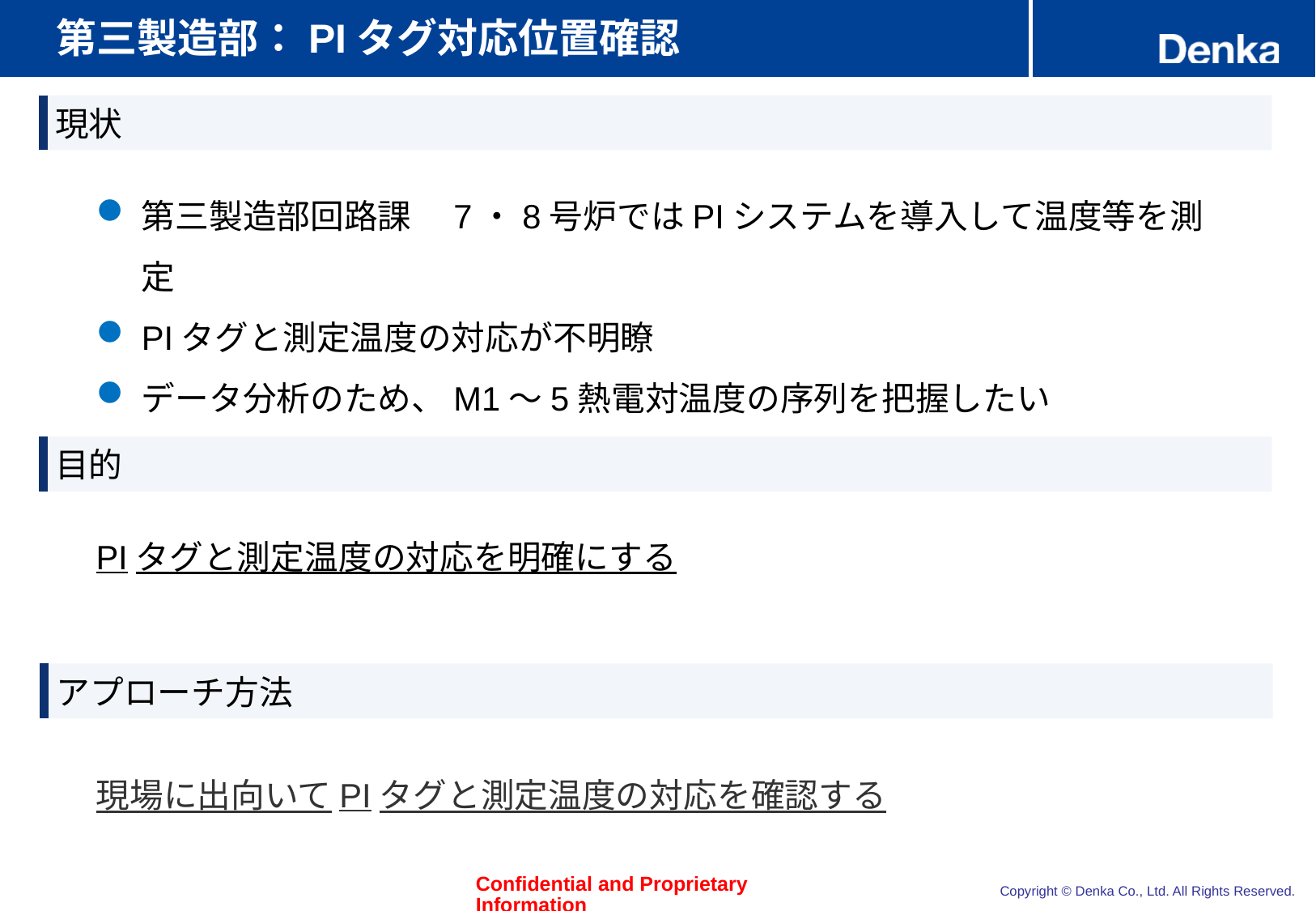

# 第三製造部：PIタグ対応位置確認
現状

第三製造部回路課　7・8号炉ではPIシステムを導入して温度等を測定
PIタグと測定温度の対応が不明瞭
データ分析のため、M1～5熱電対温度の序列を把握したい
目的

PIタグと測定温度の対応を明確にする
アプローチ方法

現場に出向いてPIタグと測定温度の対応を確認する